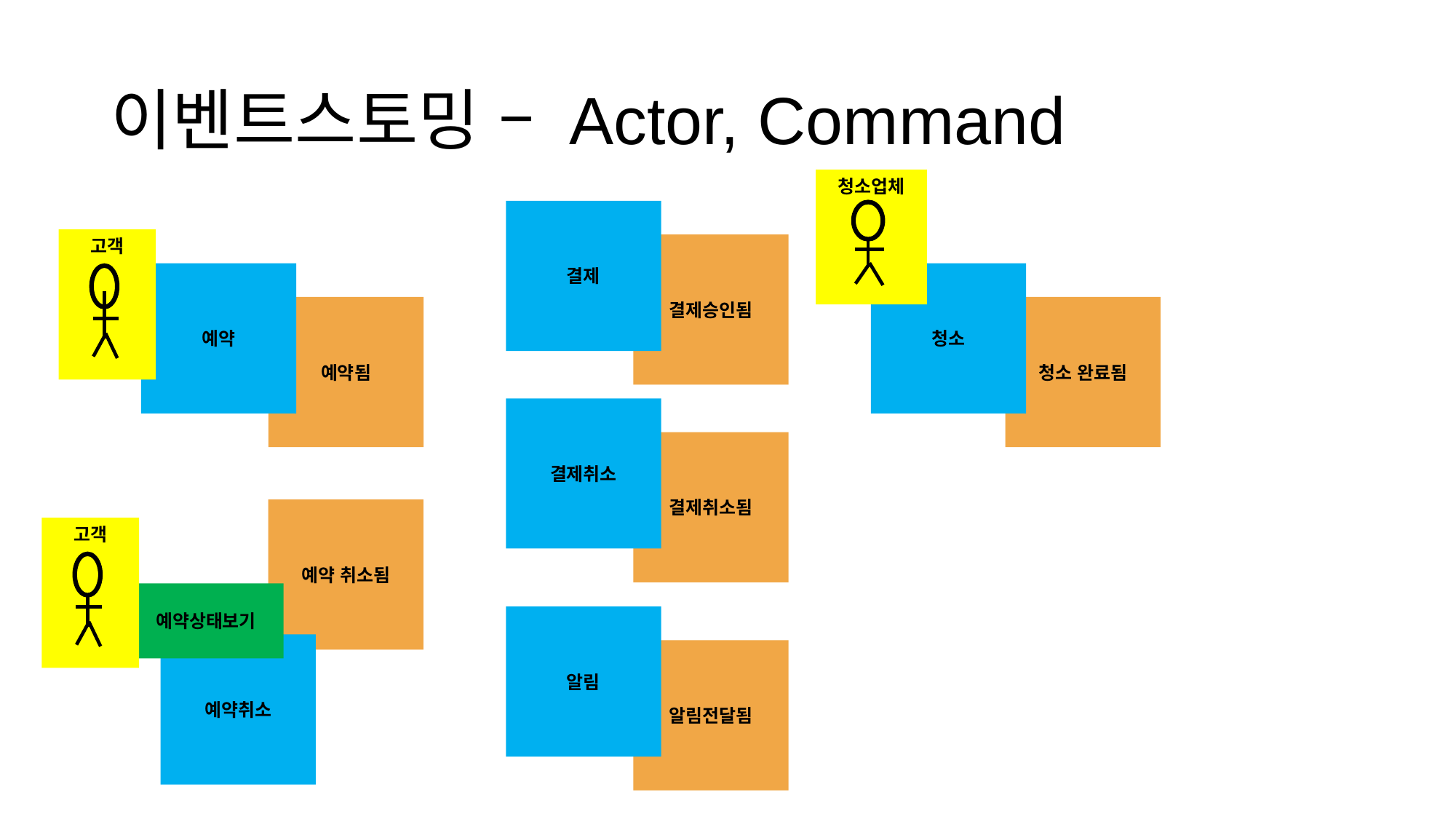

# 이벤트스토밍 – Actor, Command
청소업체

결제
고객

결제승인됨
예약
청소
예약됨
청소 완료됨
결제취소
결제취소됨
예약 취소됨
고객

예약상태보기
알림
예약취소
알림전달됨